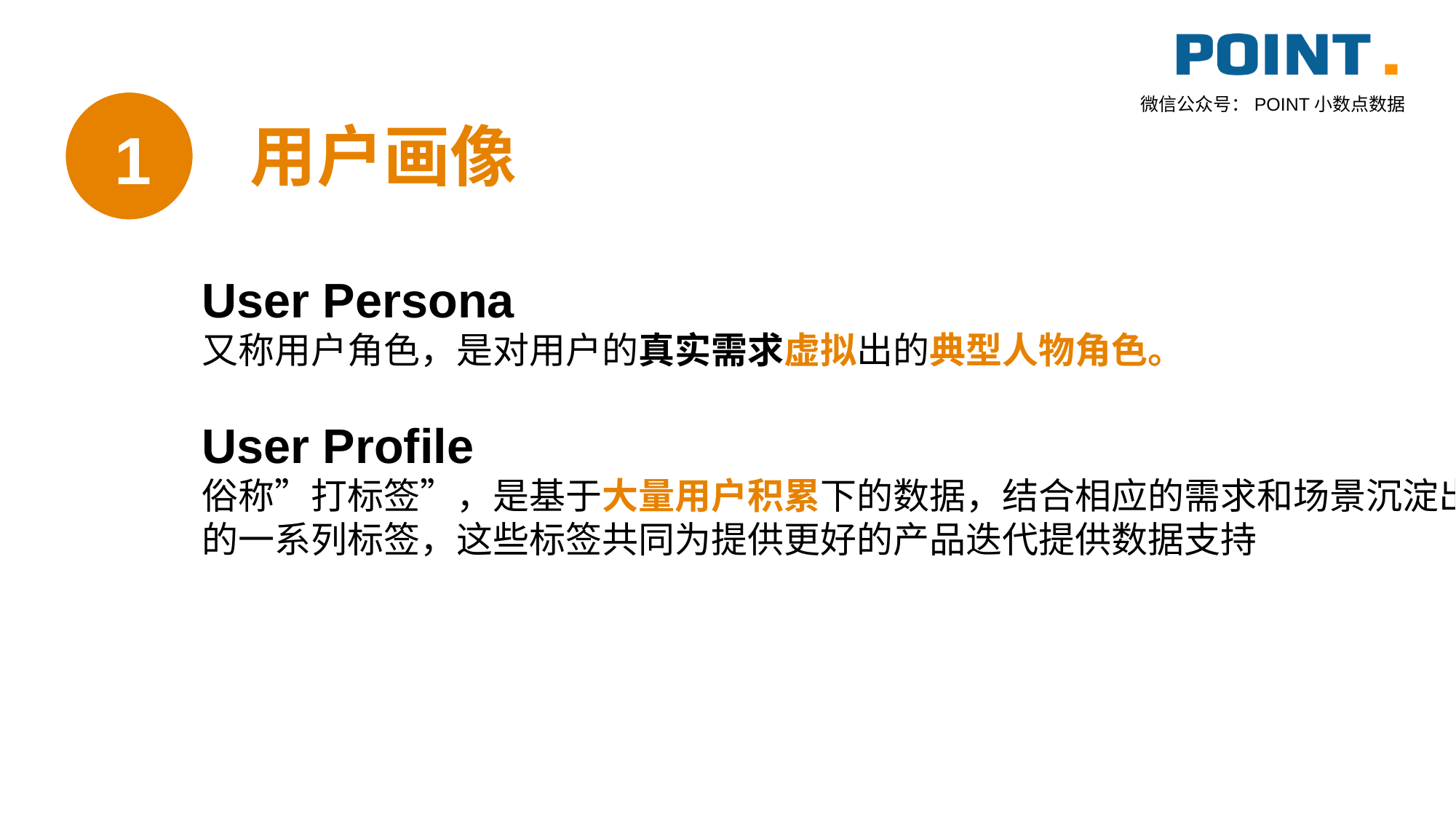

1
用户画像
User Persona
又称用户角色，是对用户的真实需求虚拟出的典型人物角色。

User Profile
俗称”打标签”，是基于大量用户积累下的数据，结合相应的需求和场景沉淀出
的一系列标签，这些标签共同为提供更好的产品迭代提供数据支持